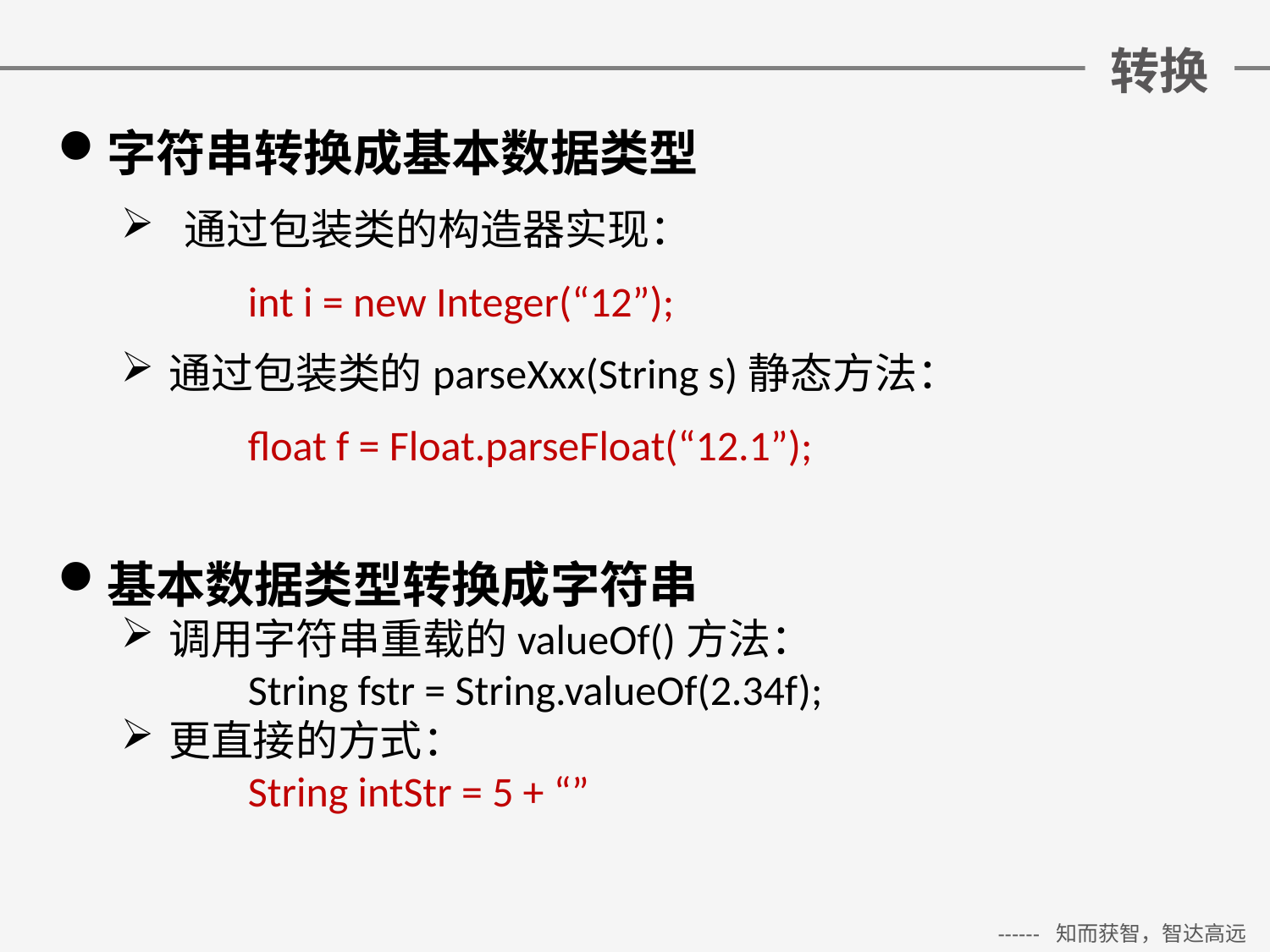

# 转换
字符串转换成基本数据类型
通过包装类的构造器实现：
	int i = new Integer(“12”);
通过包装类的parseXxx(String s)静态方法：
	float f = Float.parseFloat(“12.1”);

基本数据类型转换成字符串
调用字符串重载的valueOf()方法：
	String fstr = String.valueOf(2.34f);
更直接的方式：
	String intStr = 5 + “”